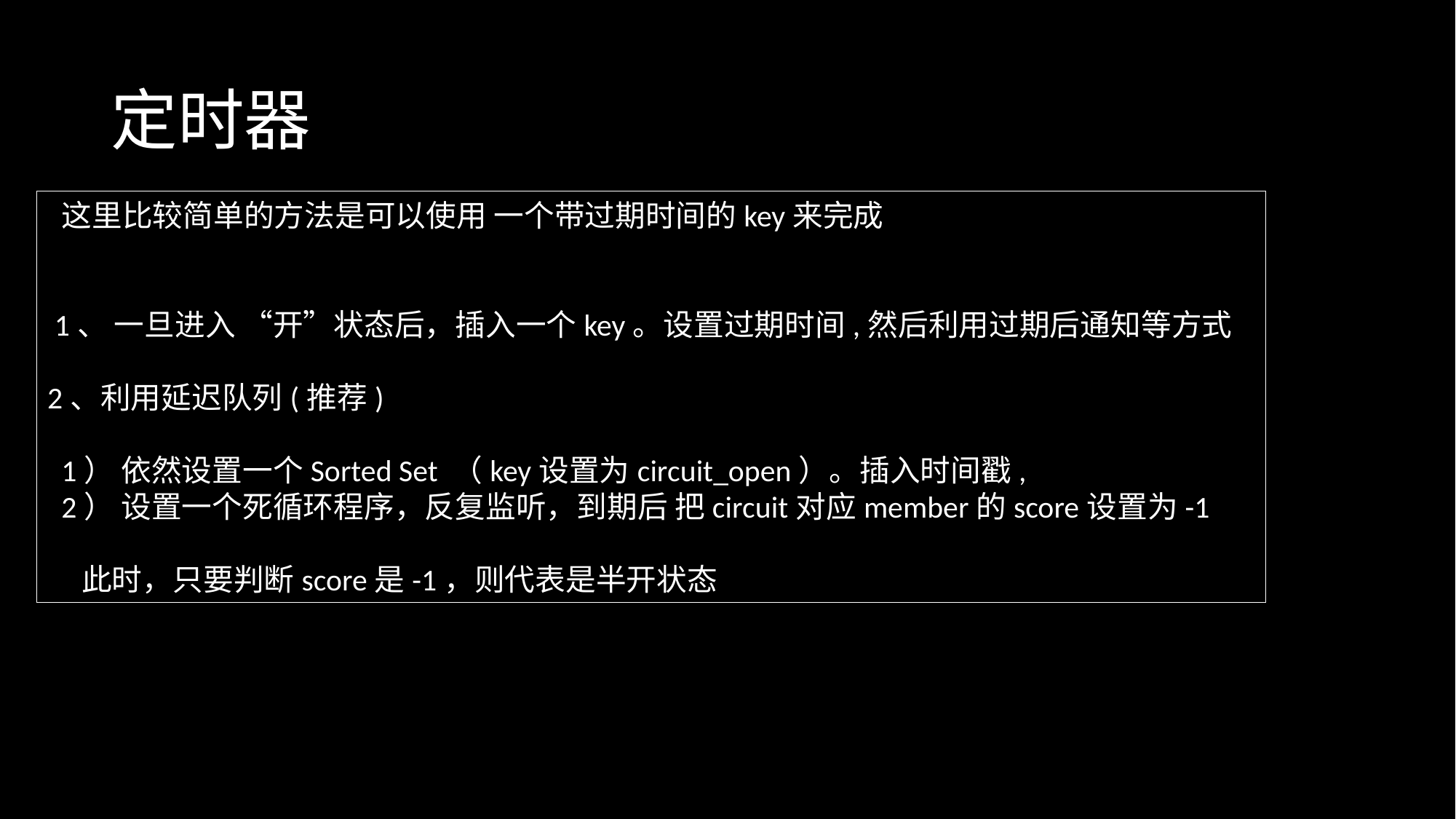

# 定时器
 这里比较简单的方法是可以使用 一个带过期时间的key来完成

 1、 一旦进入 “开”状态后，插入一个key。设置过期时间,然后利用过期后通知等方式

2、利用延迟队列(推荐)

  1） 依然设置一个Sorted Set （key设置为circuit_open）。插入时间戳,
  2） 设置一个死循环程序，反复监听，到期后 把circuit对应member的score设置为-1

    此时，只要判断score是-1，则代表是半开状态